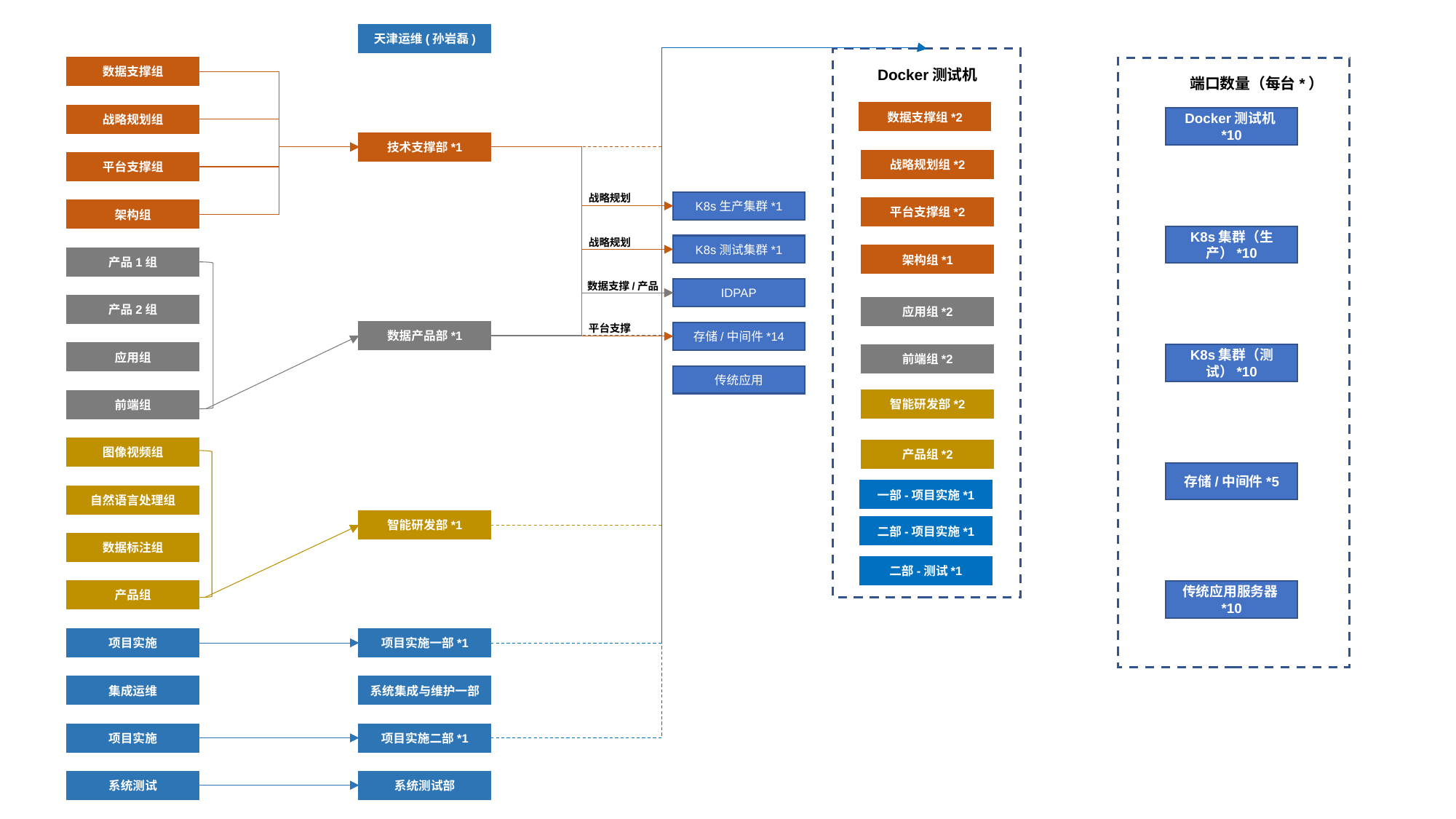

天津运维(孙岩磊)

数据支撑组

Docker测试机
端口数量（每台*）
数据支撑组*2
战略规划组
Docker测试机*10
技术支撑部*1
战略规划组*2
平台支撑组
战略规划
K8s生产集群*1
平台支撑组*2
架构组
K8s集群（生产）*10
战略规划
K8s测试集群*1
架构组*1
产品1组

数据支撑/产品
IDPAP
产品2组
应用组*2
平台支撑
数据产品部*1
存储/中间件*14
应用组
K8s集群（测试）*10
前端组*2
传统应用
智能研发部*2
前端组
图像视频组
产品组*2

存储/中间件*5
一部-项目实施*1
自然语言处理组
智能研发部*1
二部-项目实施*1
数据标注组
二部-测试*1
产品组
传统应用服务器*10
项目实施
项目实施一部*1
集成运维
系统集成与维护一部
项目实施
项目实施二部*1
系统测试
系统测试部